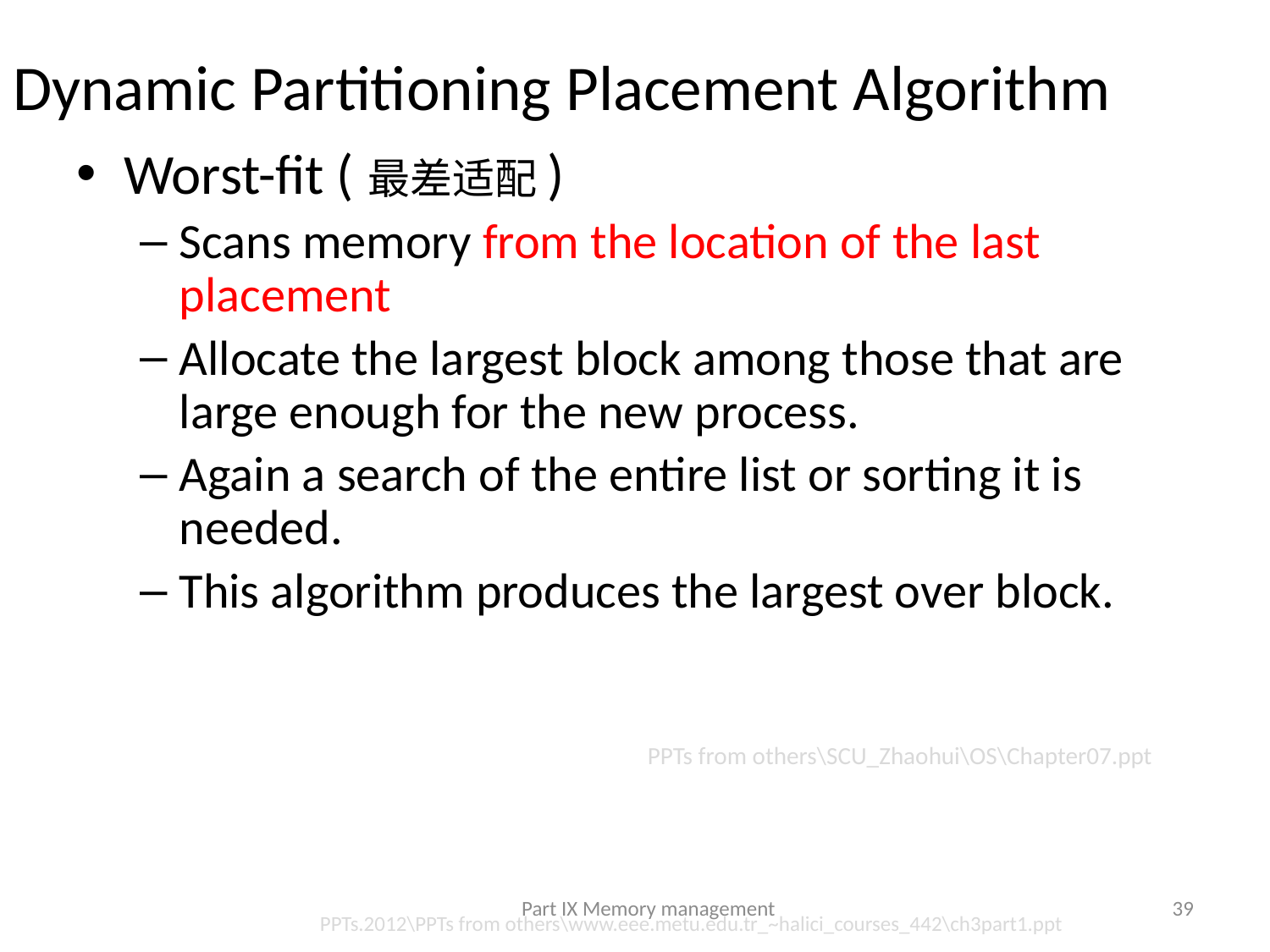

# Dynamic Partitioning Placement Algorithm
Worst-fit (最差适配)
Scans memory from the location of the last placement
Allocate the largest block among those that are large enough for the new process.
Again a search of the entire list or sorting it is needed.
This algorithm produces the largest over block.

PPTs from others\SCU_Zhaohui\OS\Chapter07.ppt
Part IX Memory management
39
PPTs.2012\PPTs from others\www.eee.metu.edu.tr_~halici_courses_442\ch3part1.ppt